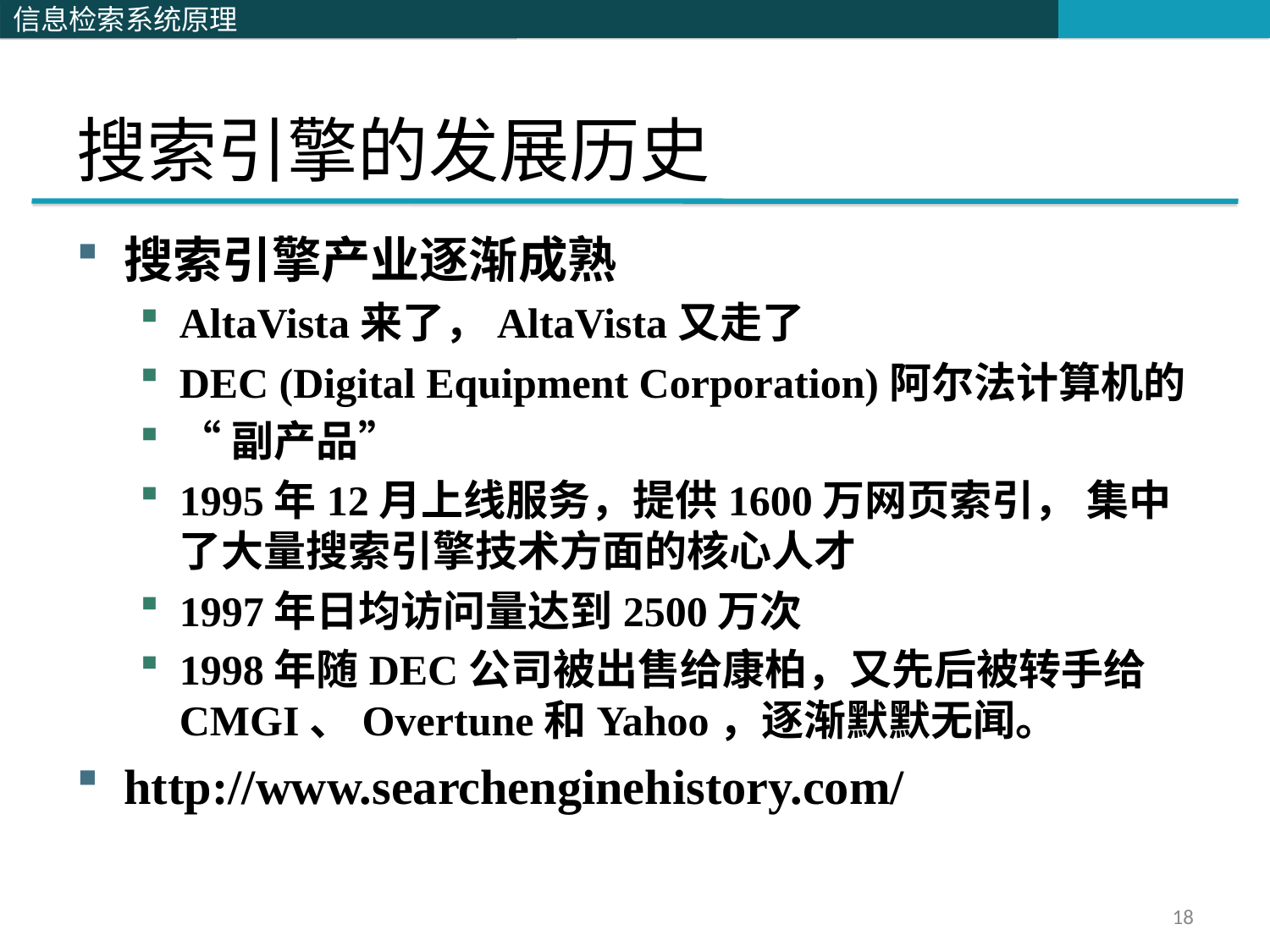

# 搜索引擎的发展历史
搜索引擎产业逐渐成熟
AltaVista来了，AltaVista又走了
DEC (Digital Equipment Corporation)阿尔法计算机的
“副产品”
1995年12月上线服务，提供1600万网页索引， 集中了大量搜索引擎技术方面的核心人才
1997年日均访问量达到2500万次
1998年随DEC公司被出售给康柏，又先后被转手给CMGI、Overtune和Yahoo，逐渐默默无闻。
http://www.searchenginehistory.com/

18